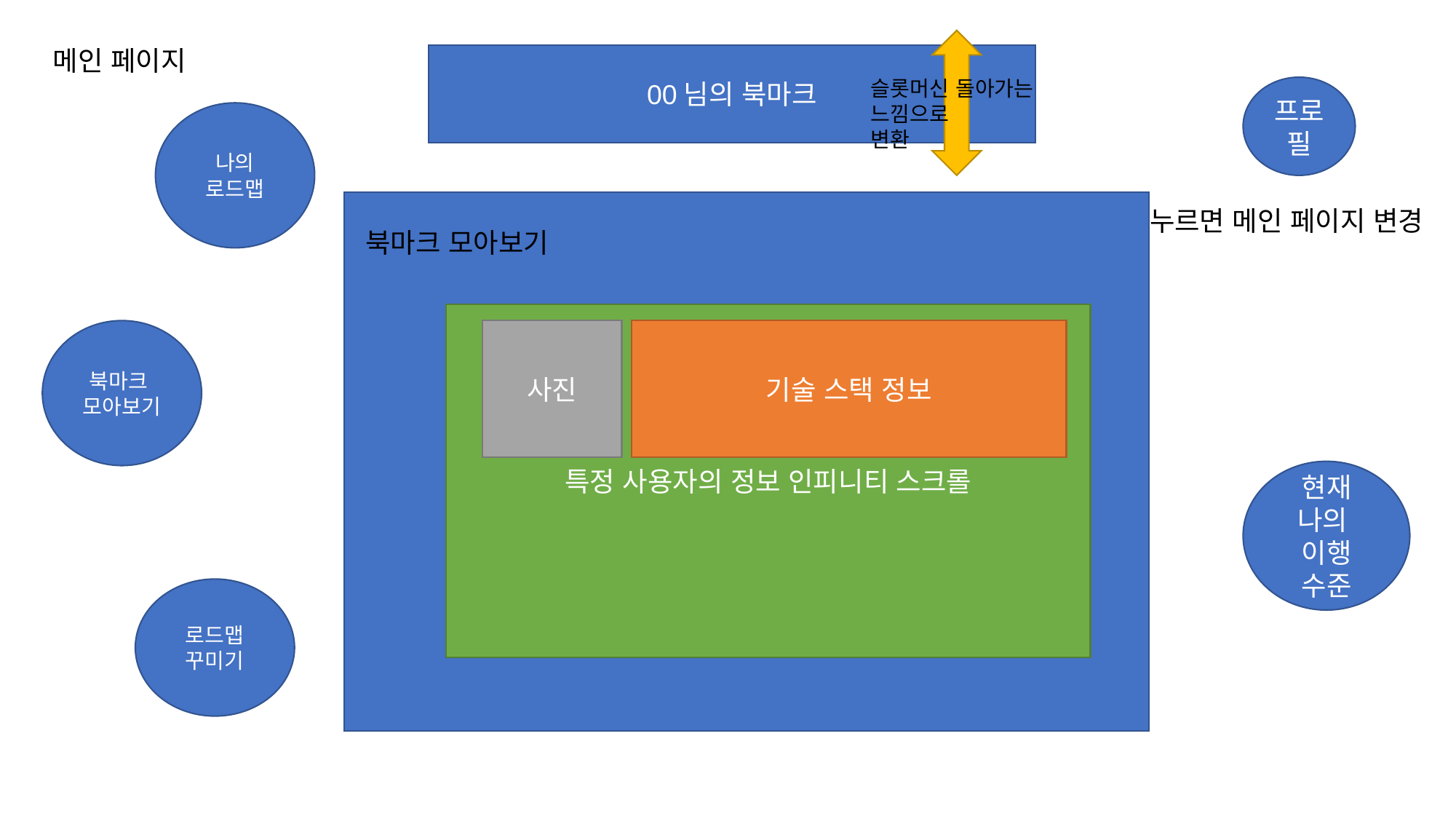

메인 페이지
00님의 북마크
슬롯머신 돌아가는 느낌으로
변환
프로필
나의
로드맵

누르면 메인 페이지 변경
북마크 모아보기
특정 사용자의 정보 인피니티 스크롤
북마크
모아보기
기술 스택 정보
사진
현재 나의
이행 수준
로드맵
꾸미기